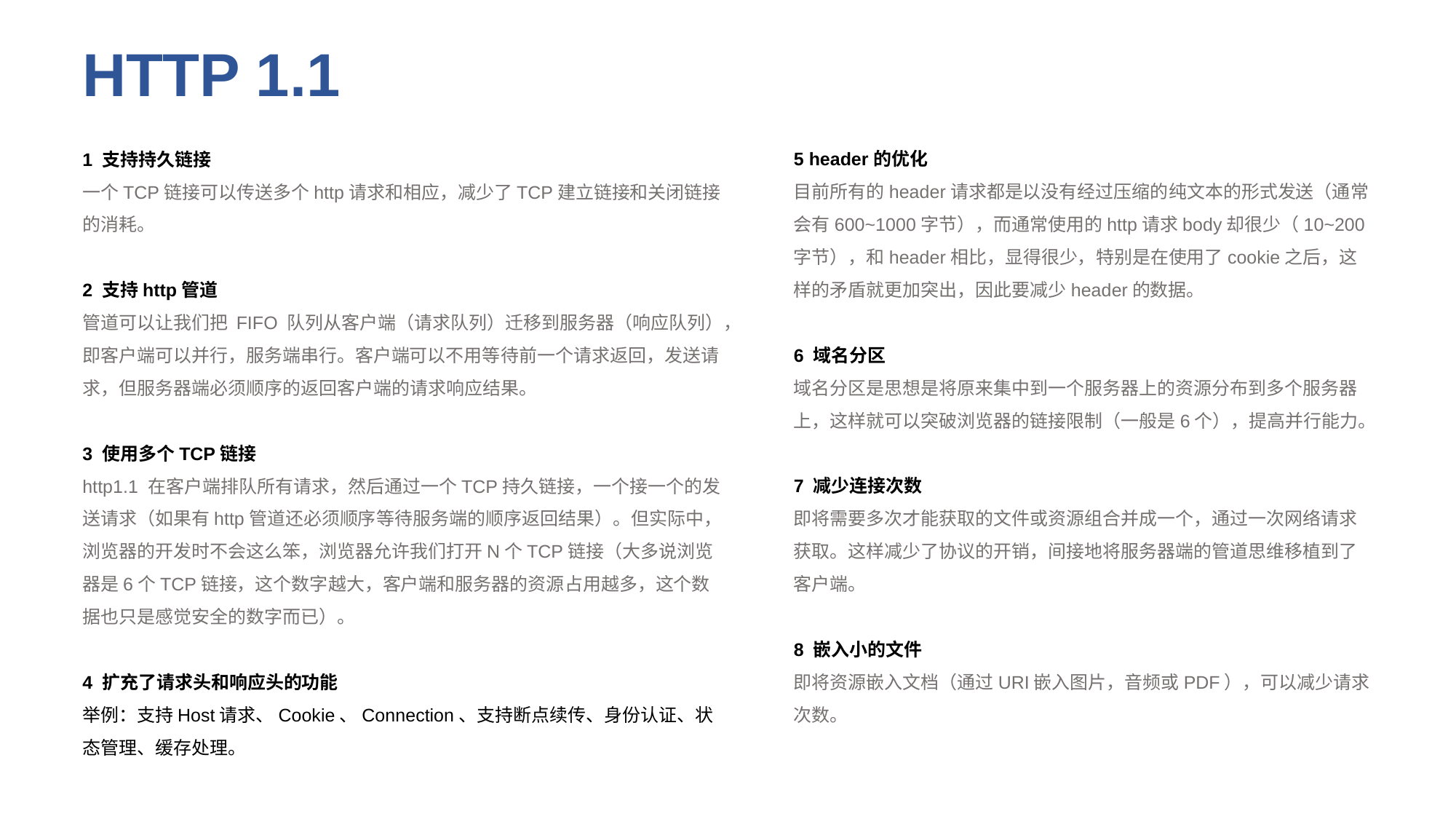

HTTP 1.1
5 header的优化
目前所有的header请求都是以没有经过压缩的纯文本的形式发送（通常会有600~1000字节），而通常使用的http请求body却很少（10~200字节），和header相比，显得很少，特别是在使用了cookie之后，这样的矛盾就更加突出，因此要减少header的数据。

6 域名分区
域名分区是思想是将原来集中到一个服务器上的资源分布到多个服务器上，这样就可以突破浏览器的链接限制（一般是6个），提高并行能力。

7 减少连接次数
即将需要多次才能获取的文件或资源组合并成一个，通过一次网络请求获取。这样减少了协议的开销，间接地将服务器端的管道思维移植到了客户端。

8 嵌入小的文件
即将资源嵌入文档（通过URI嵌入图片，音频或PDF），可以减少请求次数。
1 支持持久链接
一个TCP链接可以传送多个http请求和相应，减少了TCP建立链接和关闭链接的消耗。

2 支持http管道
管道可以让我们把 FIFO 队列从客户端（请求队列）迁移到服务器（响应队列），即客户端可以并行，服务端串行。客户端可以不用等待前一个请求返回，发送请求，但服务器端必须顺序的返回客户端的请求响应结果。

3 使用多个TCP链接
http1.1 在客户端排队所有请求，然后通过一个TCP持久链接，一个接一个的发送请求（如果有http管道还必须顺序等待服务端的顺序返回结果）。但实际中，浏览器的开发时不会这么笨，浏览器允许我们打开N个TCP链接（大多说浏览器是6个TCP链接，这个数字越大，客户端和服务器的资源占用越多，这个数据也只是感觉安全的数字而已）。

4 扩充了请求头和响应头的功能
举例：支持Host请求、Cookie、Connection、支持断点续传、身份认证、状态管理、缓存处理。